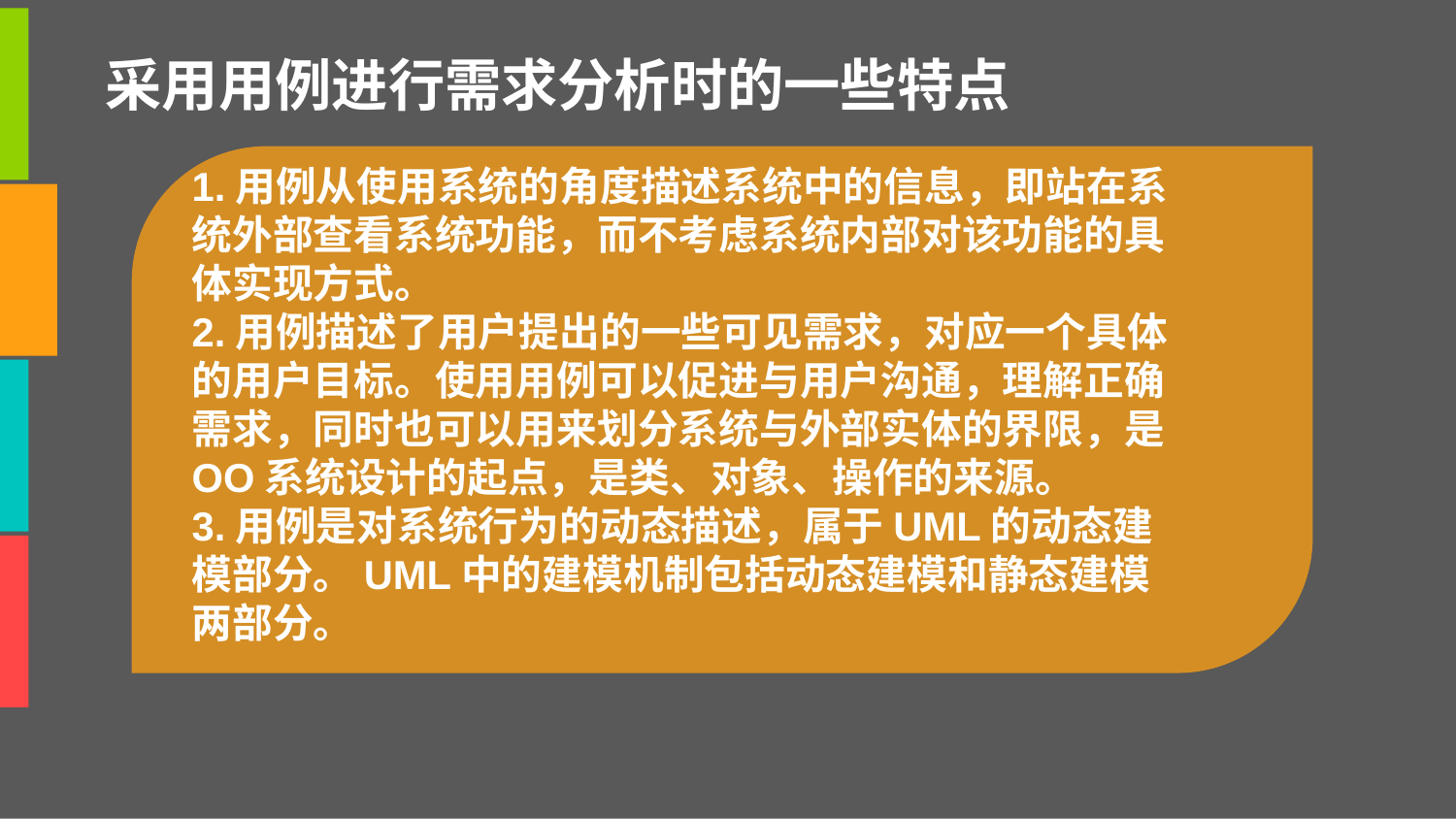

采用用例进行需求分析时的一些特点

1.用例从使用系统的角度描述系统中的信息，即站在系统外部查看系统功能，而不考虑系统内部对该功能的具体实现方式。
2.用例描述了用户提出的一些可见需求，对应一个具体的用户目标。使用用例可以促进与用户沟通，理解正确需求，同时也可以用来划分系统与外部实体的界限，是OO系统设计的起点，是类、对象、操作的来源。
3.用例是对系统行为的动态描述，属于UML的动态建模部分。UML中的建模机制包括动态建模和静态建模两部分。